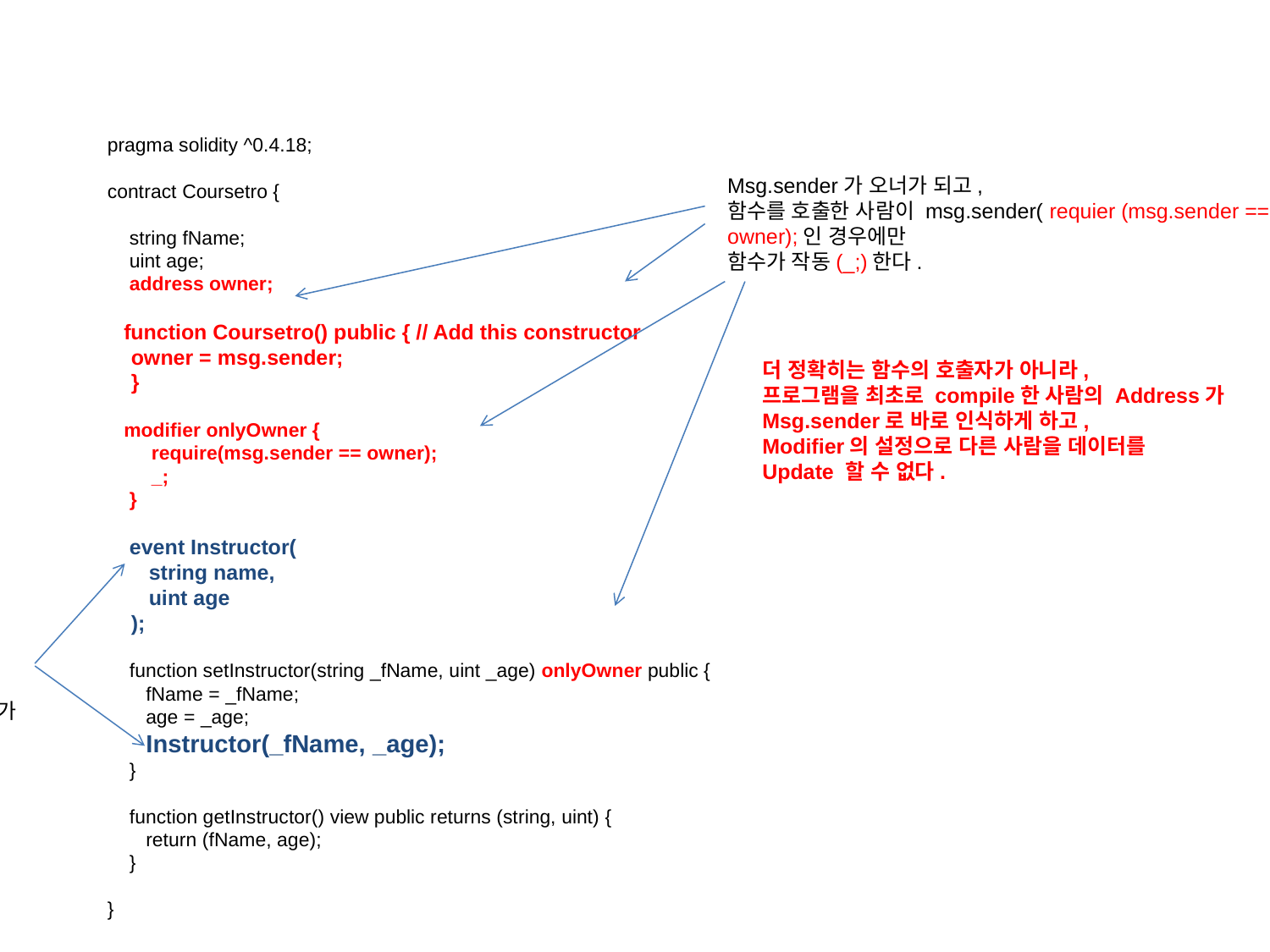

pragma solidity ^0.4.18;

contract Coursetro {

    string fName;
    uint age;
    address owner;

   function Coursetro() public { // Add this constructor
    owner = msg.sender;
    }

   modifier onlyOwner {
        require(msg.sender == owner);
        _;
    }

    event Instructor(
       string name,
       uint age
    );

    function setInstructor(string _fName, uint _age) onlyOwner public {
       fName = _fName;
       age = _age;
       Instructor(_fName, _age);
    }

    function getInstructor() view public returns (string, uint) {
       return (fName, age);
    }

}
Msg.sender가 오너가 되고,
함수를 호출한 사람이 msg.sender( requier (msg.sender == owner);인 경우에만
함수가 작동(_;)한다.
더 정확히는 함수의 호출자가 아니라,
프로그램을 최초로 compile한 사람의 Address가
Msg.sender로 바로 인식하게 하고,
Modifier의 설정으로 다른 사람을 데이터를
Update 할 수 없다.
Event는 상태 변화가 있을 경우,
웹화면에 자동으로 뿌려주는
역할을 수행하고,
이경우, front-end에서 js의 변화가 있어야 함